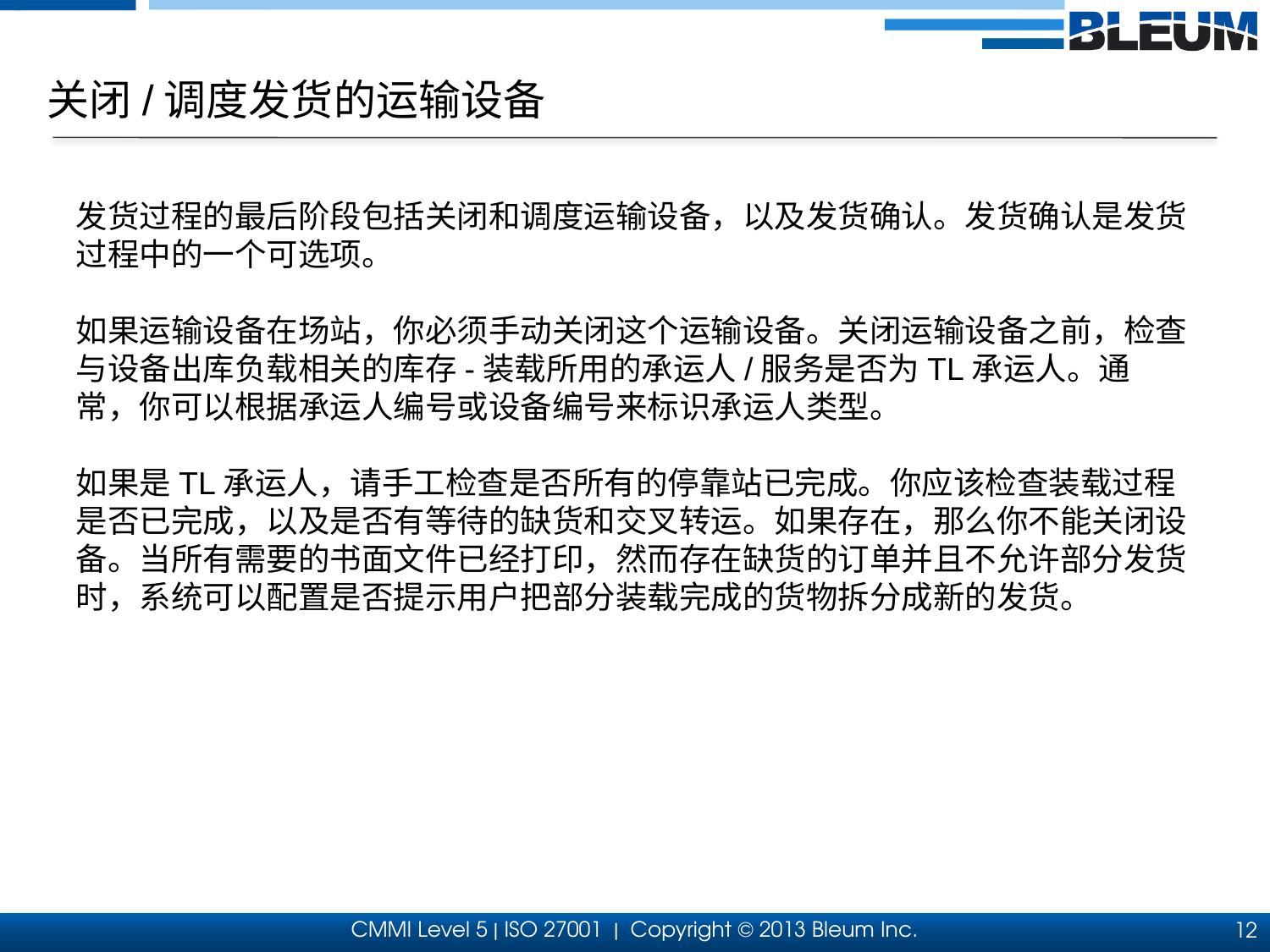

关闭/调度发货的运输设备

发货过程的最后阶段包括关闭和调度运输设备，以及发货确认。发货确认是发货过程中的一个可选项。

如果运输设备在场站，你必须手动关闭这个运输设备。关闭运输设备之前，检查与设备出库负载相关的库存-装载所用的承运人/服务是否为TL承运人。通常，你可以根据承运人编号或设备编号来标识承运人类型。

如果是TL承运人，请手工检查是否所有的停靠站已完成。你应该检查装载过程是否已完成，以及是否有等待的缺货和交叉转运。如果存在，那么你不能关闭设备。当所有需要的书面文件已经打印，然而存在缺货的订单并且不允许部分发货时，系统可以配置是否提示用户把部分装载完成的货物拆分成新的发货。
12